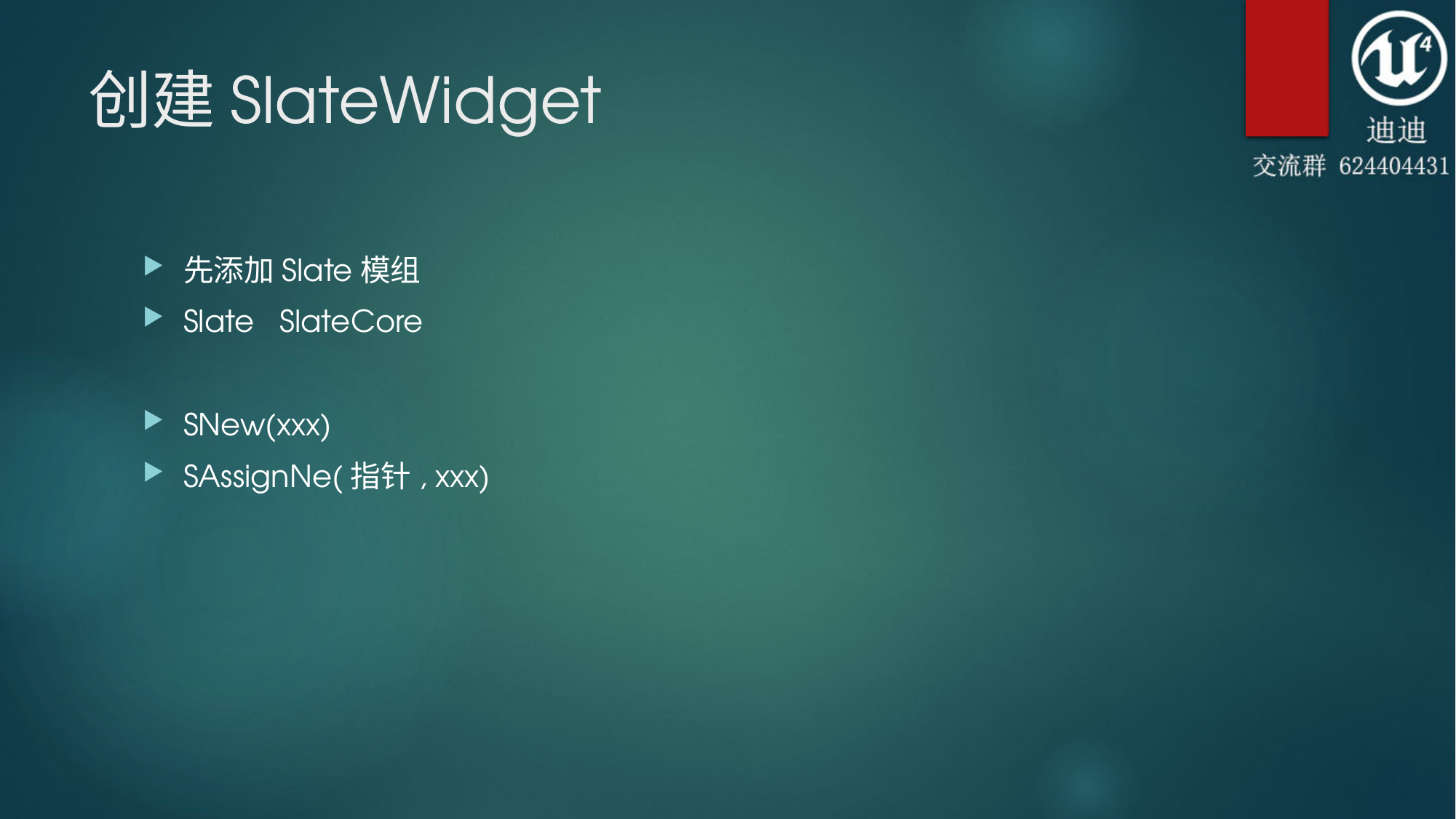

# 创建SlateWidget
先添加Slate模组
Slate   SlateCore

SNew(xxx)
SAssignNe(指针, xxx)